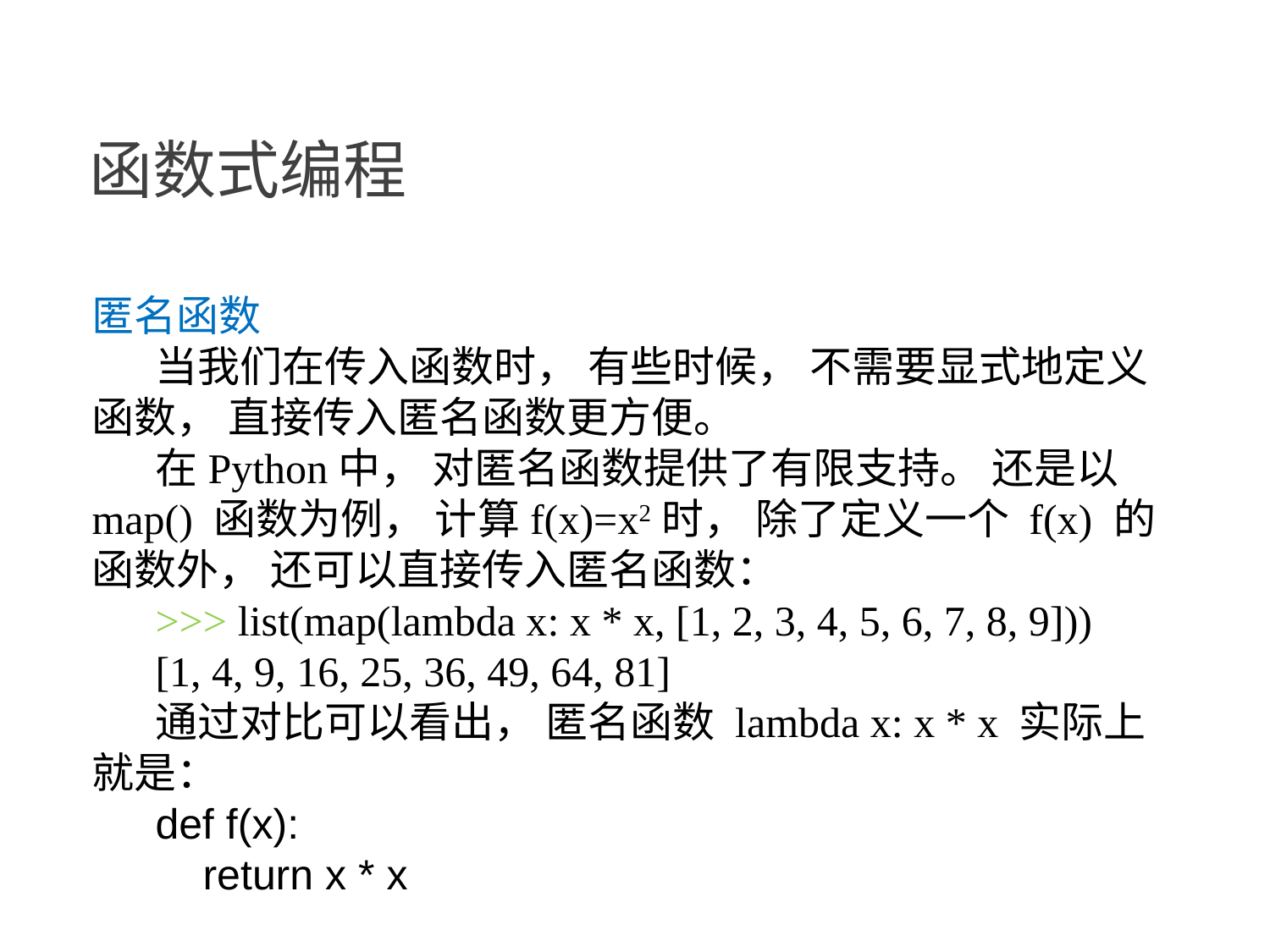

函数式编程
匿名函数
当我们在传入函数时， 有些时候， 不需要显式地定义函数， 直接传入匿名函数更方便。
在Python中， 对匿名函数提供了有限支持。 还是以 map() 函数为例， 计算f(x)=x2时， 除了定义一个 f(x) 的函数外， 还可以直接传入匿名函数：
>>> list(map(lambda x: x * x, [1, 2, 3, 4, 5, 6, 7, 8, 9]))
[1, 4, 9, 16, 25, 36, 49, 64, 81]
通过对比可以看出， 匿名函数 lambda x: x * x 实际上就是：
def f(x):
    return x * x